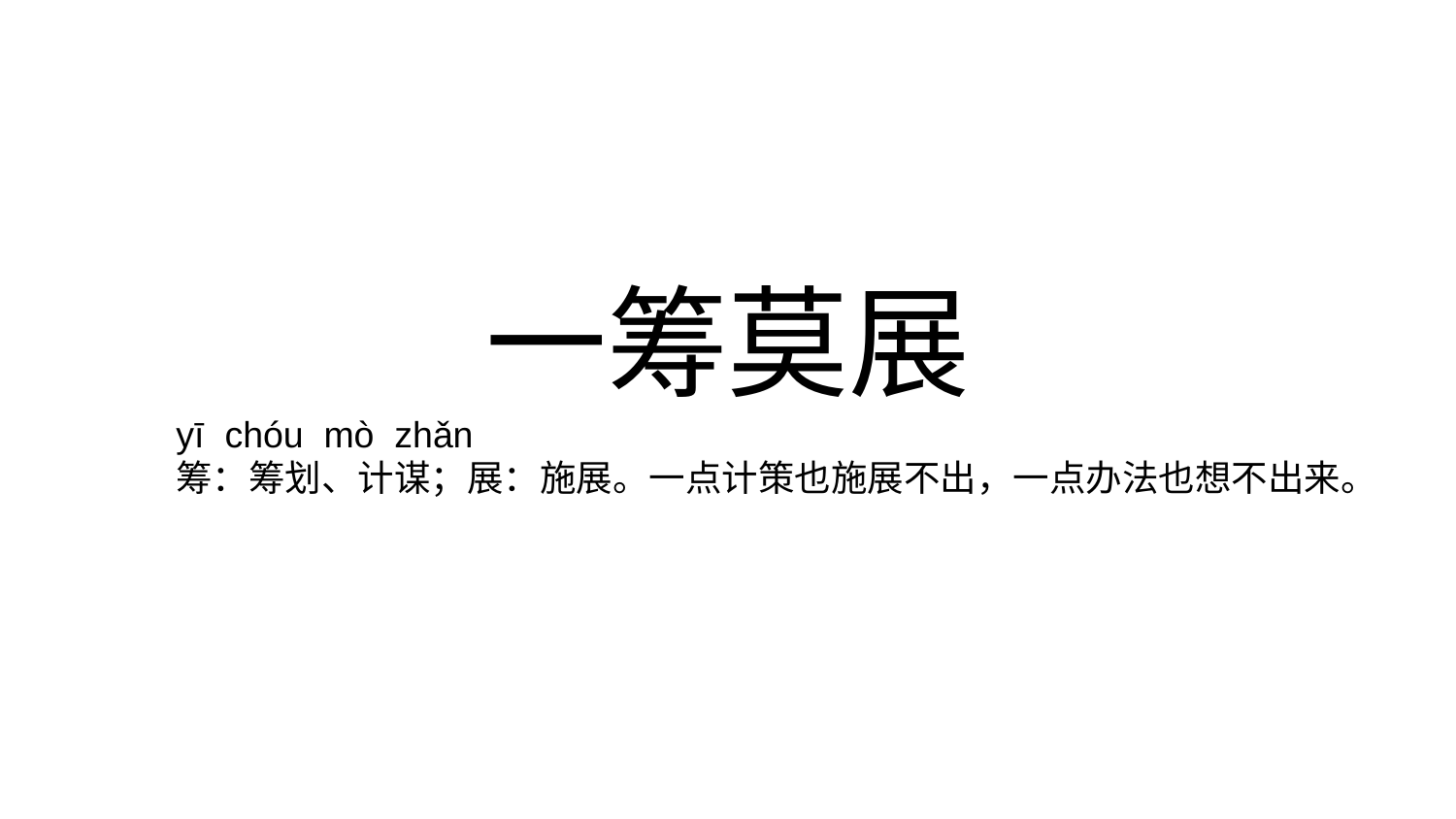

# 一筹莫展
yī  chóu  mò  zhǎn
筹：筹划、计谋；展：施展。一点计策也施展不出，一点办法也想不出来。